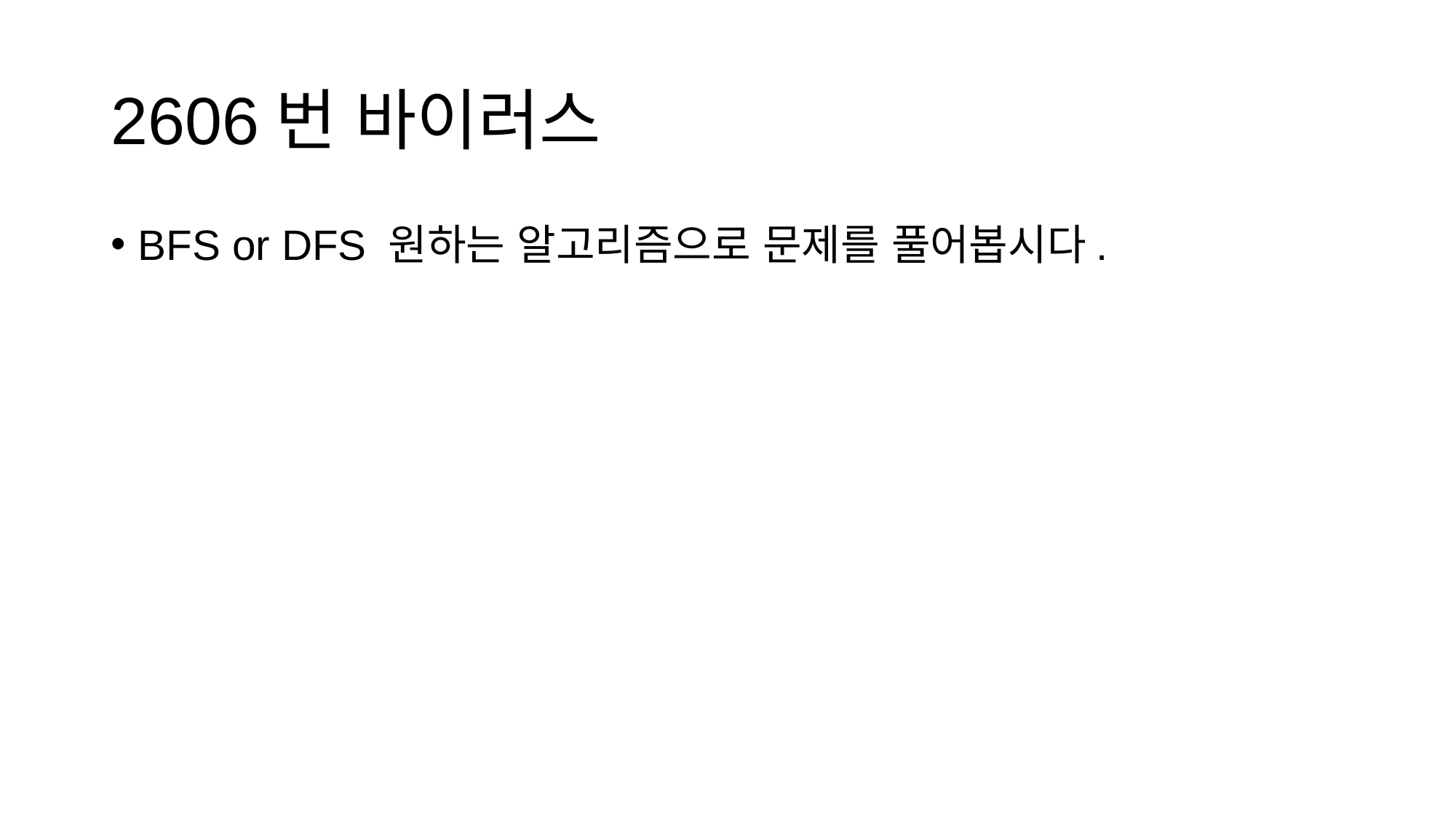

# 2606번 바이러스
BFS or DFS 원하는 알고리즘으로 문제를 풀어봅시다.